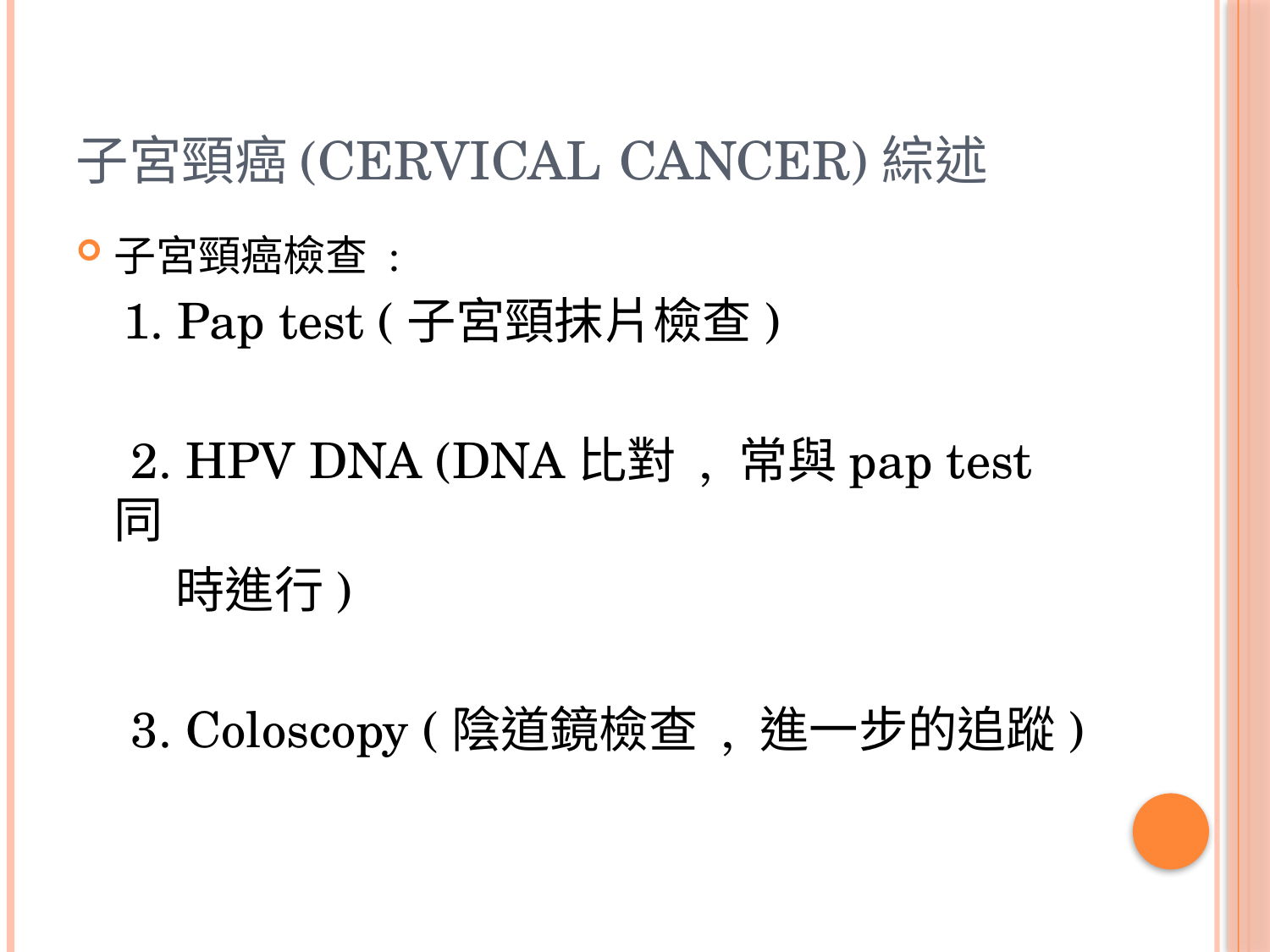

# 子宮頸癌(Cervical Cancer)綜述
子宮頸癌檢查 :
    1. Pap test (子宮頸抹片檢查)

    2. HPV DNA (DNA比對 , 常與pap test同
        時進行)

    3. Coloscopy (陰道鏡檢查 , 進一步的追蹤)